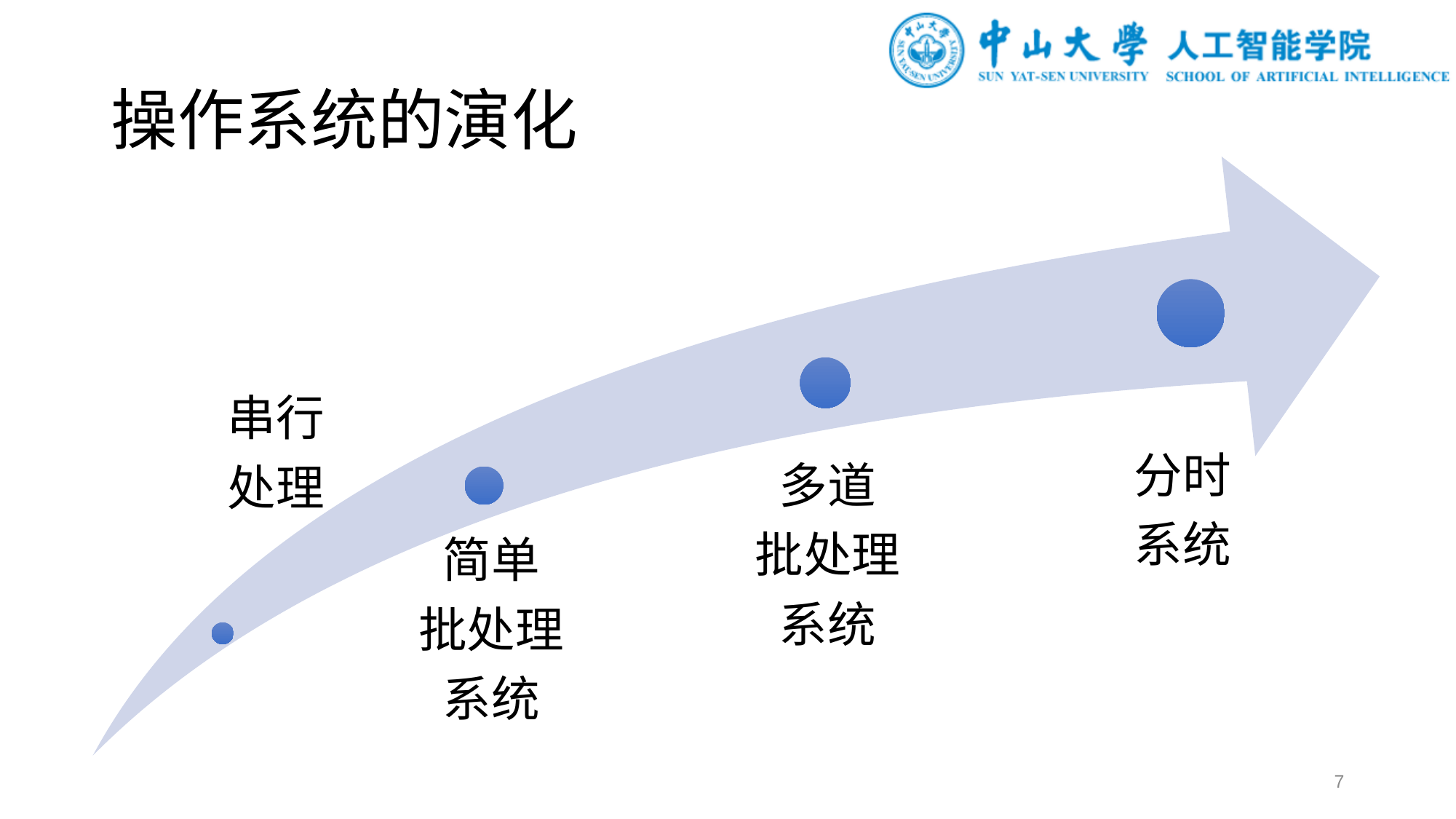

# 操作系统的演化
串行
处理
简单
批处理
系统
多道
批处理
系统
分时
系统
7